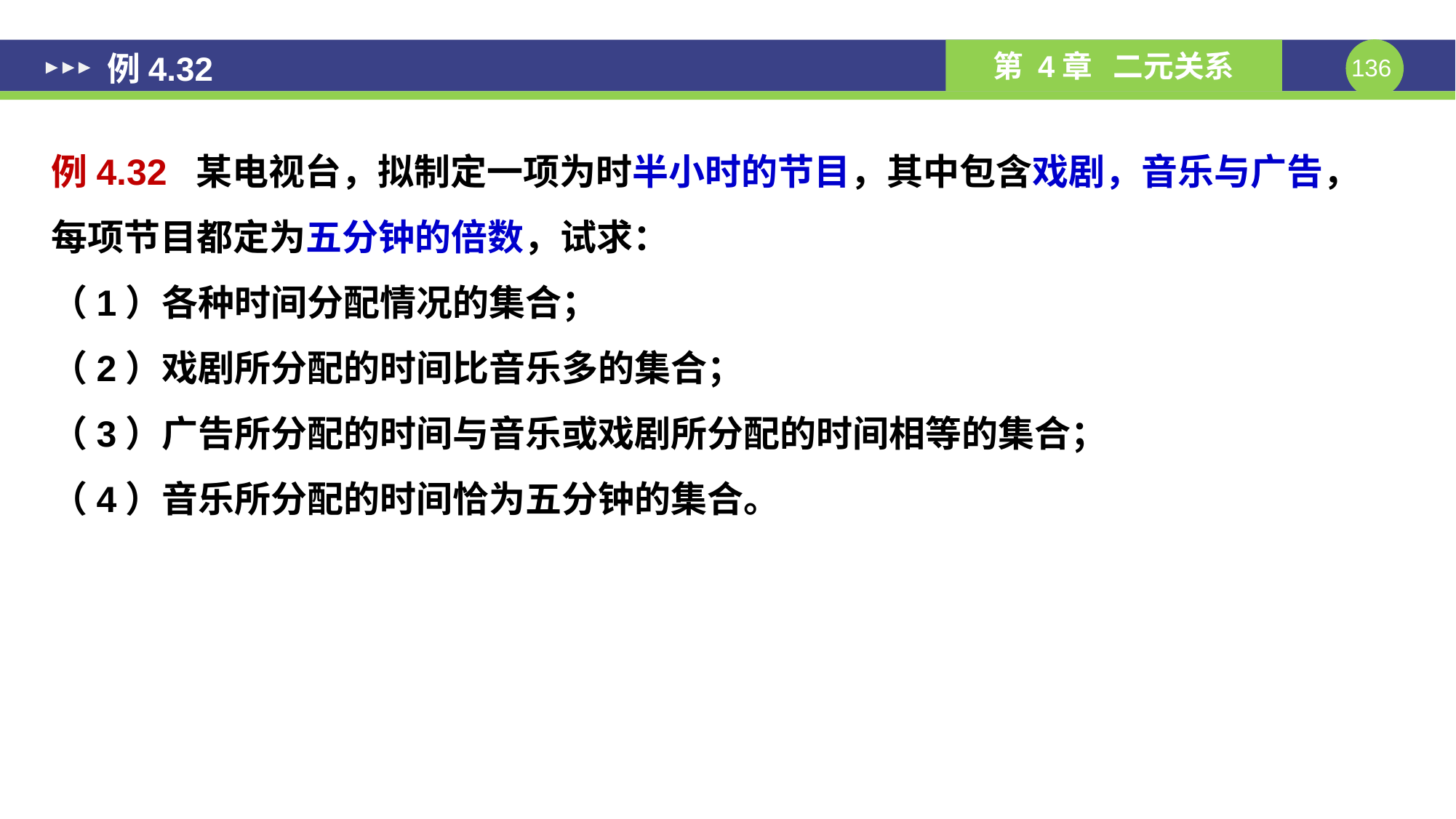

# 例4.32
例4.32  某电视台，拟制定一项为时半小时的节目，其中包含戏剧，音乐与广告，每项节目都定为五分钟的倍数，试求：
（1）各种时间分配情况的集合；
（2）戏剧所分配的时间比音乐多的集合；
（3）广告所分配的时间与音乐或戏剧所分配的时间相等的集合；
（4）音乐所分配的时间恰为五分钟的集合。